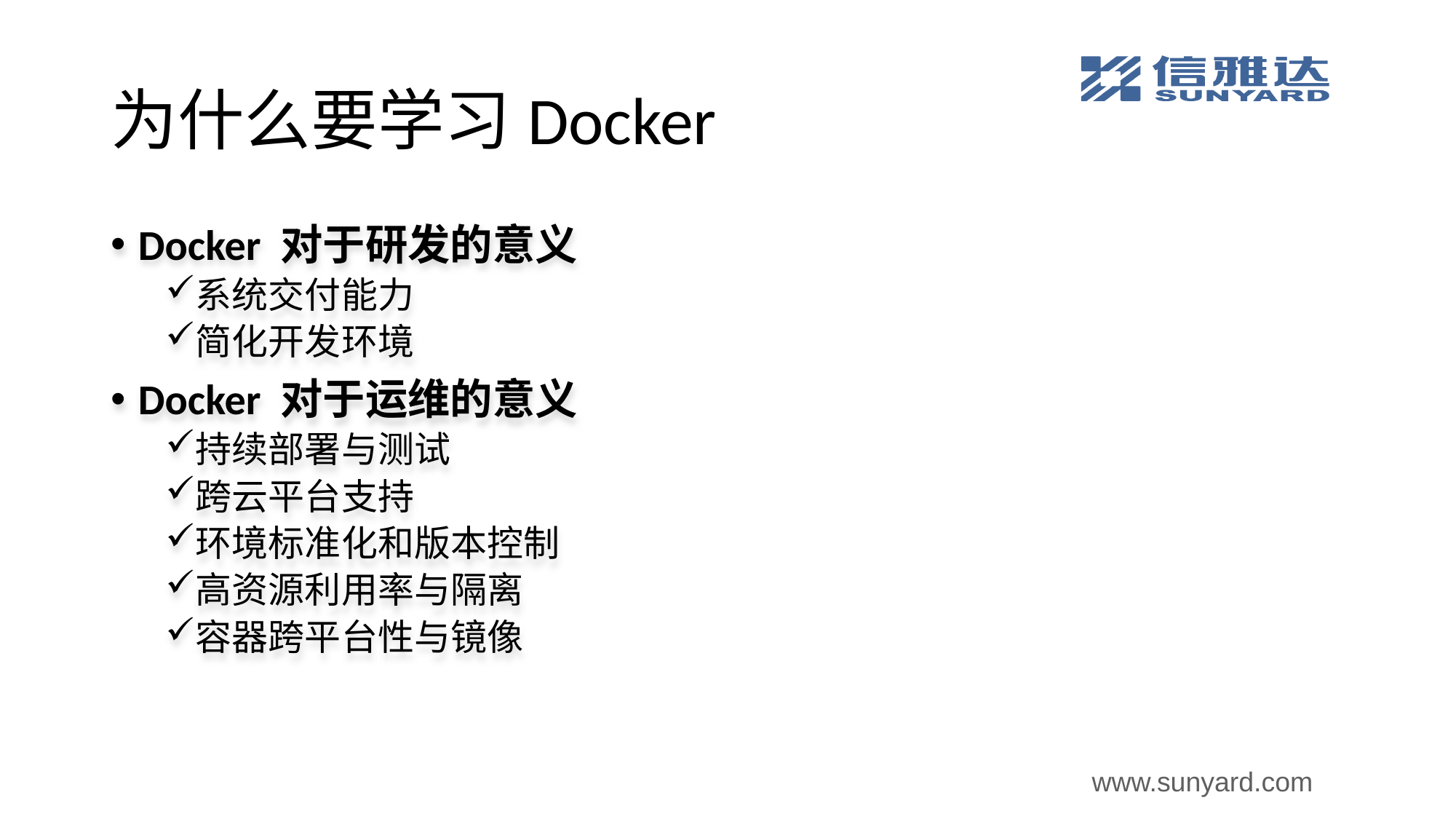

# 为什么要学习Docker
Docker 对于研发的意义
系统交付能力
简化开发环境
Docker 对于运维的意义
持续部署与测试
跨云平台支持
环境标准化和版本控制
高资源利用率与隔离
容器跨平台性与镜像